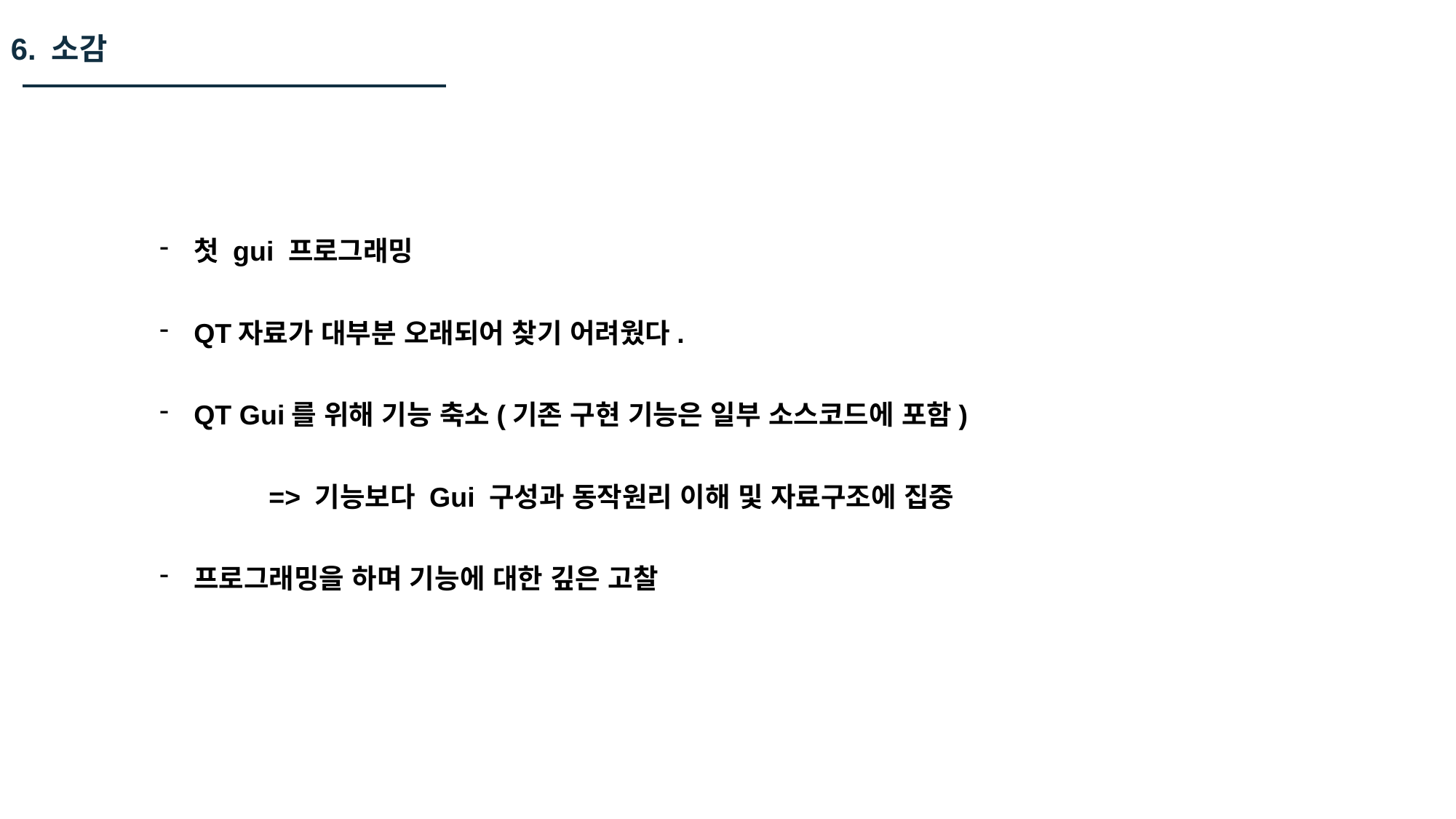

6. 소감
첫 gui 프로그래밍
QT자료가 대부분 오래되어 찾기 어려웠다.
QT Gui를 위해 기능 축소(기존 구현 기능은 일부 소스코드에 포함)
	=> 기능보다 Gui 구성과 동작원리 이해 및 자료구조에 집중
프로그래밍을 하며 기능에 대한 깊은 고찰